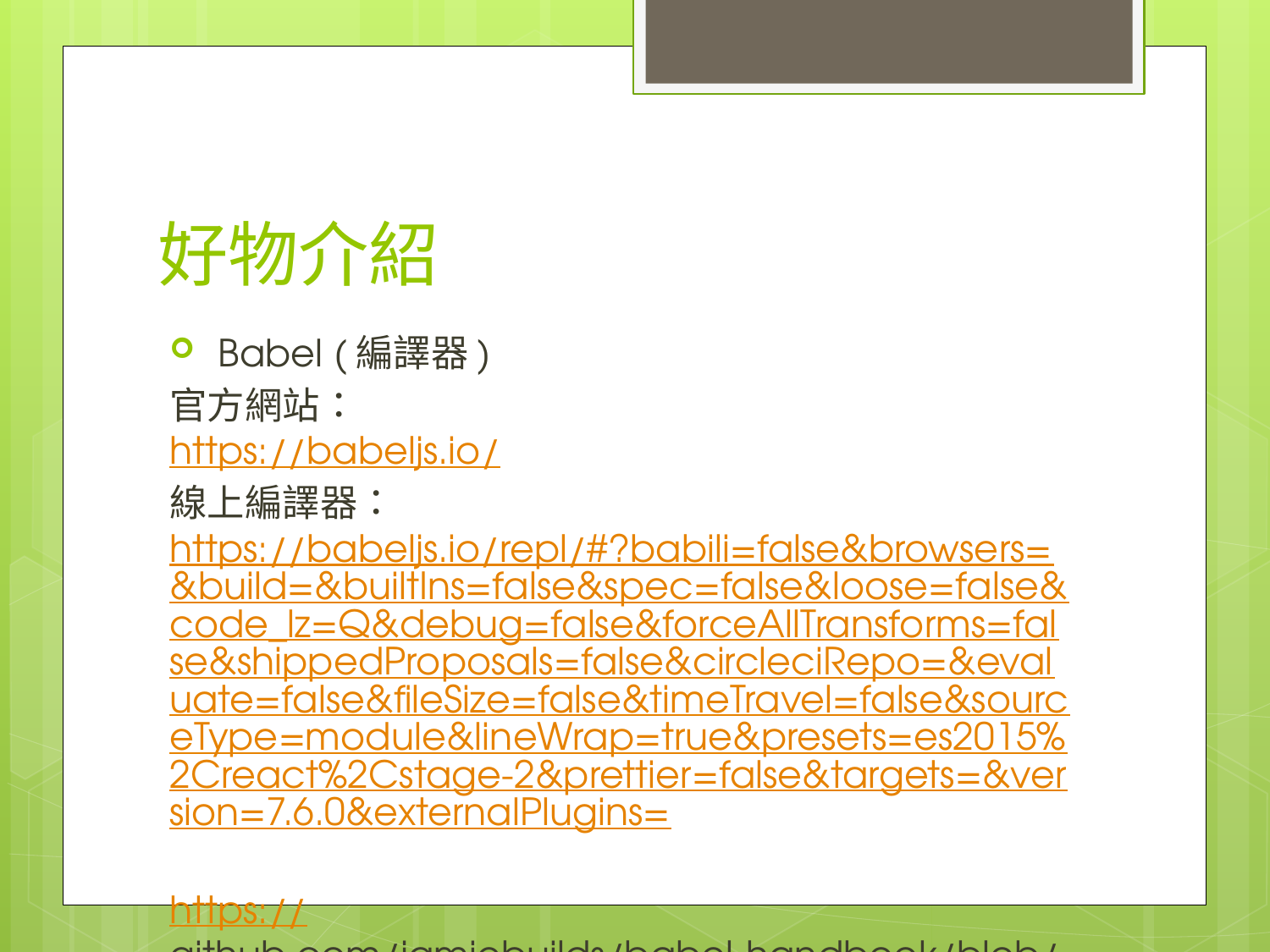

# 好物介紹
Babel (編譯器)
官方網站：
https://babeljs.io/
線上編譯器：
https://babeljs.io/repl/#?babili=false&browsers=&build=&builtIns=false&spec=false&loose=false&code_lz=Q&debug=false&forceAllTransforms=false&shippedProposals=false&circleciRepo=&evaluate=false&fileSize=false&timeTravel=false&sourceType=module&lineWrap=true&presets=es2015%2Creact%2Cstage-2&prettier=false&targets=&version=7.6.0&externalPlugins=
https://github.com/jamiebuilds/babel-handbook/blob/master/translations/zh-Hant/user-handbook.md